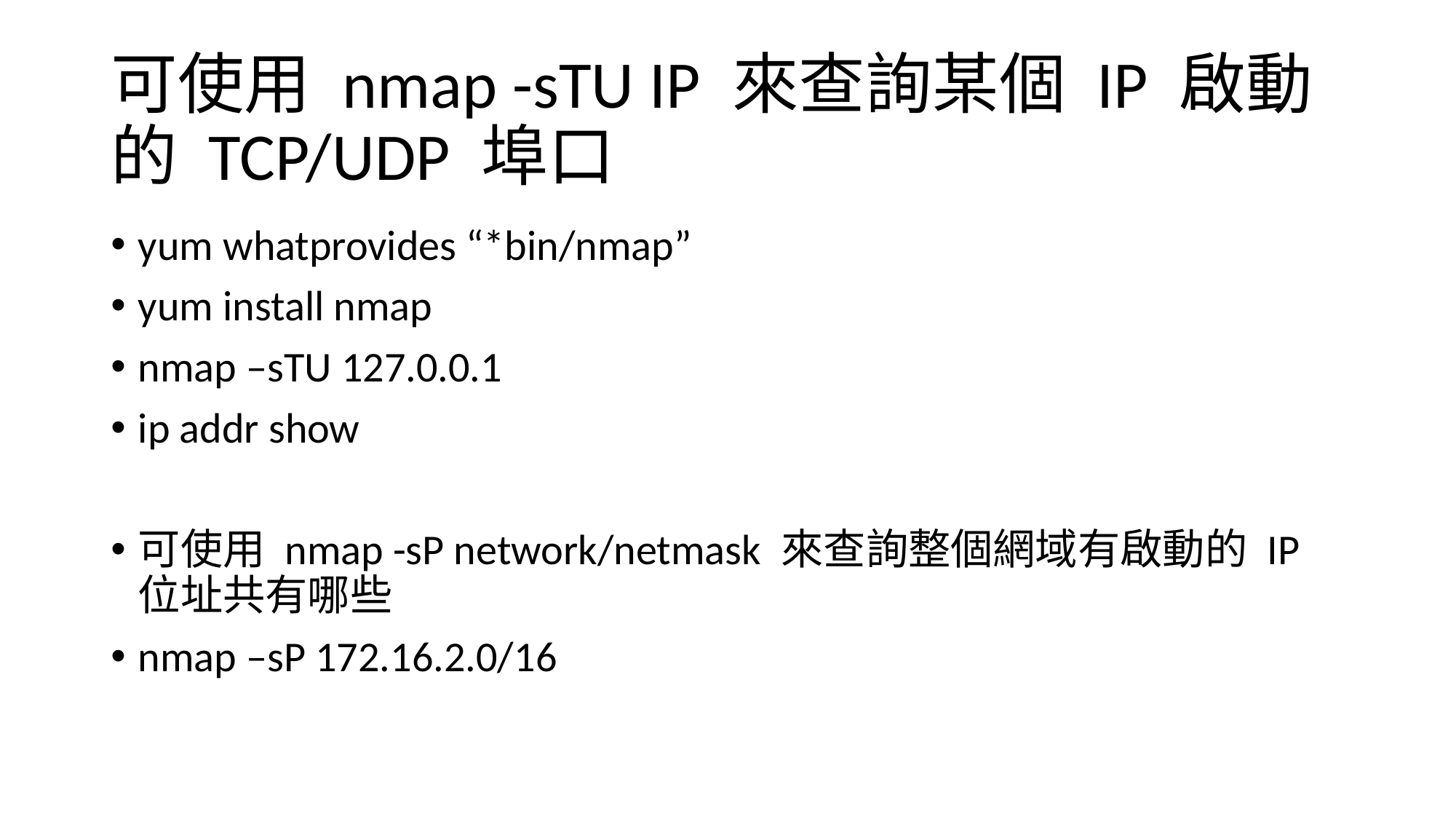

# 可使用 nmap -sTU IP 來查詢某個 IP 啟動的 TCP/UDP 埠口
yum whatprovides “*bin/nmap”
yum install nmap
nmap –sTU 127.0.0.1
ip addr show

可使用 nmap -sP network/netmask 來查詢整個網域有啟動的 IP 位址共有哪些
nmap –sP 172.16.2.0/16